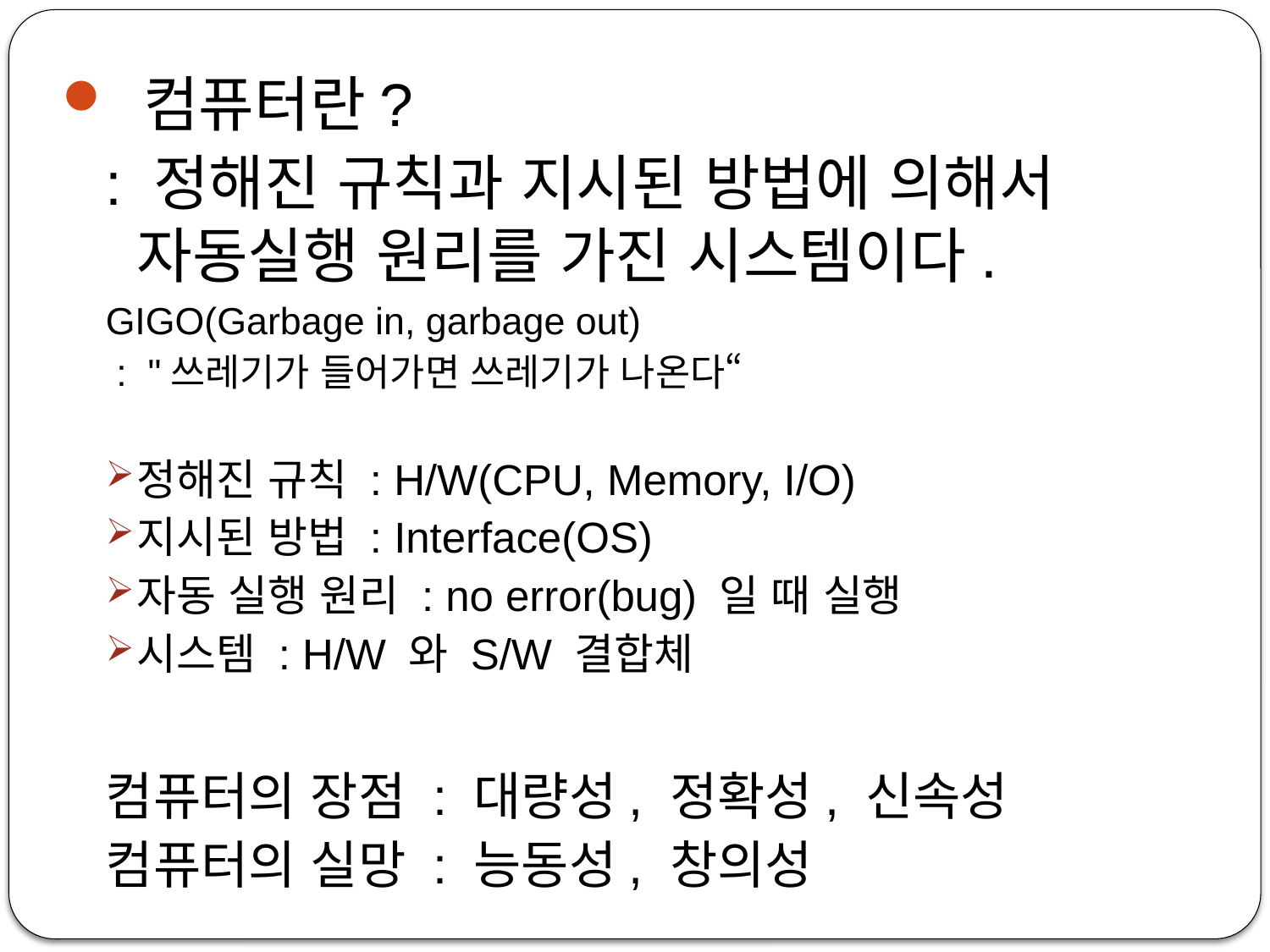

컴퓨터란?
: 정해진 규칙과 지시된 방법에 의해서 자동실행 원리를 가진 시스템이다.
GIGO(Garbage in, garbage out)
 :  "쓰레기가 들어가면 쓰레기가 나온다“

정해진 규칙 : H/W(CPU, Memory, I/O)
지시된 방법 : Interface(OS)
자동 실행 원리 : no error(bug) 일 때 실행
시스템 : H/W 와 S/W 결합체

컴퓨터의 장점 : 대량성, 정확성, 신속성
컴퓨터의 실망 : 능동성, 창의성